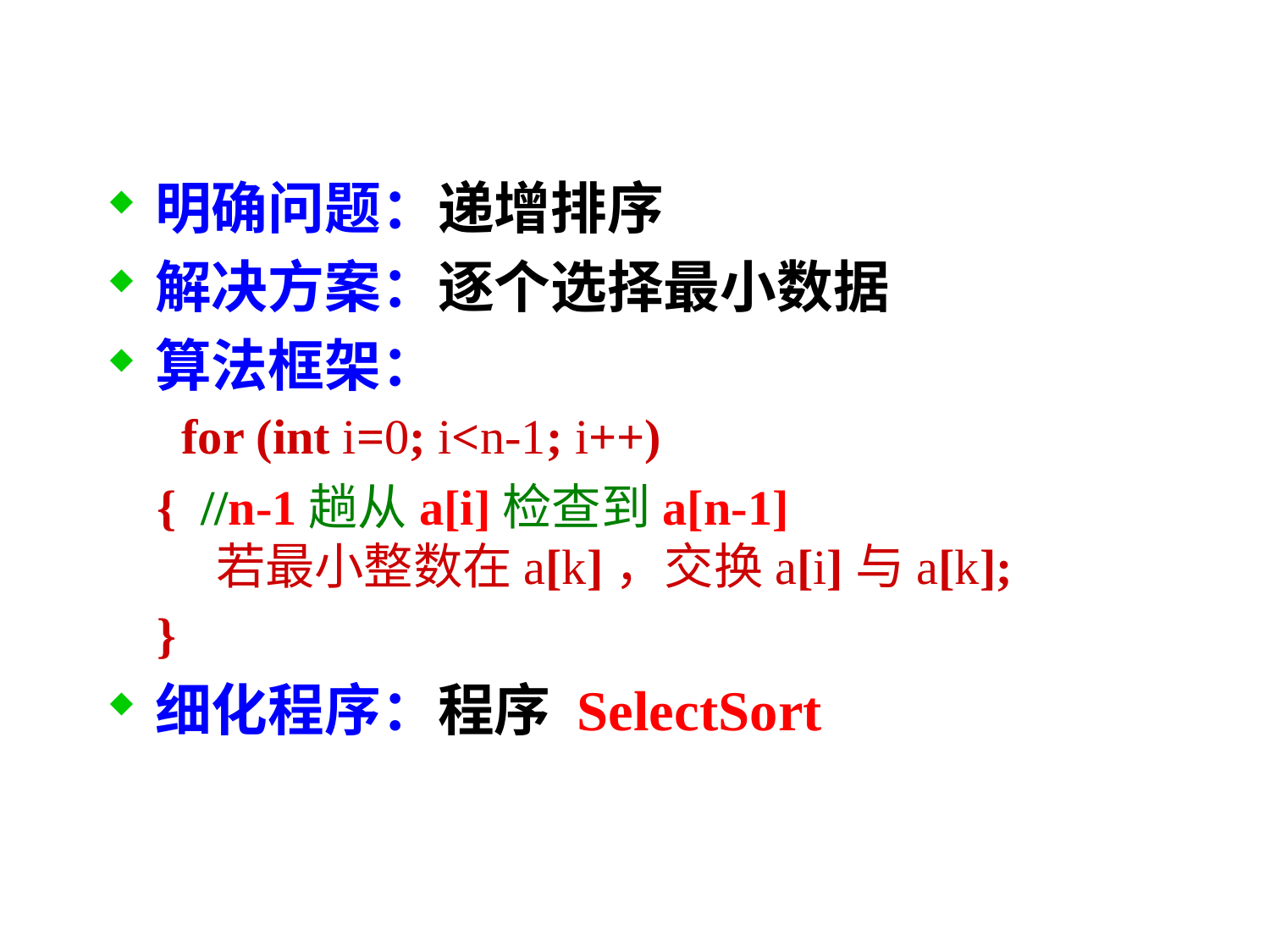

明确问题：递增排序
解决方案：逐个选择最小数据
算法框架：
 for (int i=0; i<n-1; i++)
    {  //n-1趟从a[i]检查到a[n-1]
    若最小整数在a[k]，交换a[i]与a[k];
    }
细化程序：程序 SelectSort
57